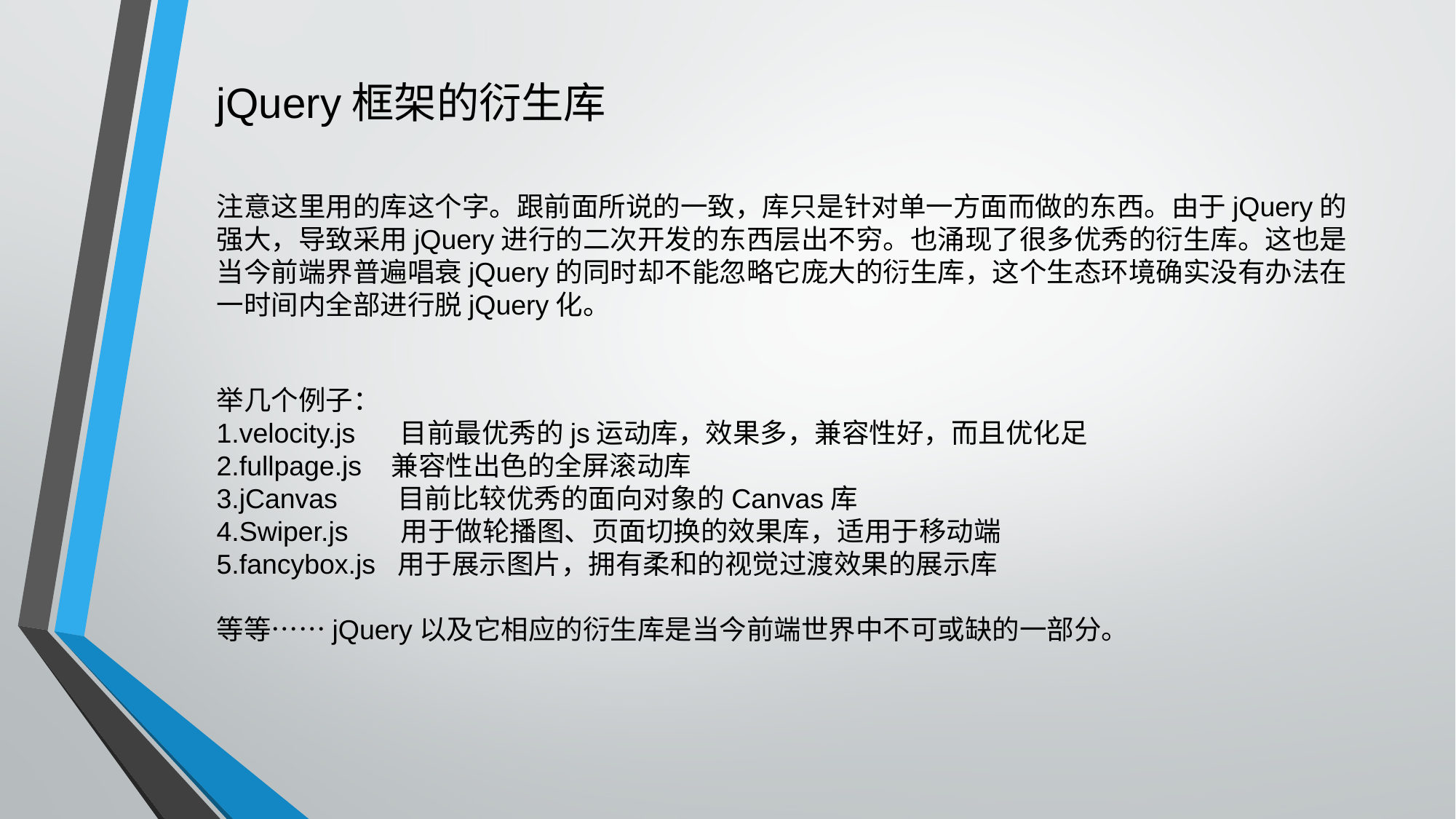

jQuery框架的衍生库
注意这里用的库这个字。跟前面所说的一致，库只是针对单一方面而做的东西。由于jQuery的强大，导致采用jQuery进行的二次开发的东西层出不穷。也涌现了很多优秀的衍生库。这也是当今前端界普遍唱衰jQuery的同时却不能忽略它庞大的衍生库，这个生态环境确实没有办法在一时间内全部进行脱jQuery化。
举几个例子：
1.velocity.js     目前最优秀的js运动库，效果多，兼容性好，而且优化足
2.fullpage.js   兼容性出色的全屏滚动库
3.jCanvas       目前比较优秀的面向对象的Canvas库
4.Swiper.js      用于做轮播图、页面切换的效果库，适用于移动端
5.fancybox.js  用于展示图片，拥有柔和的视觉过渡效果的展示库

等等……jQuery以及它相应的衍生库是当今前端世界中不可或缺的一部分。